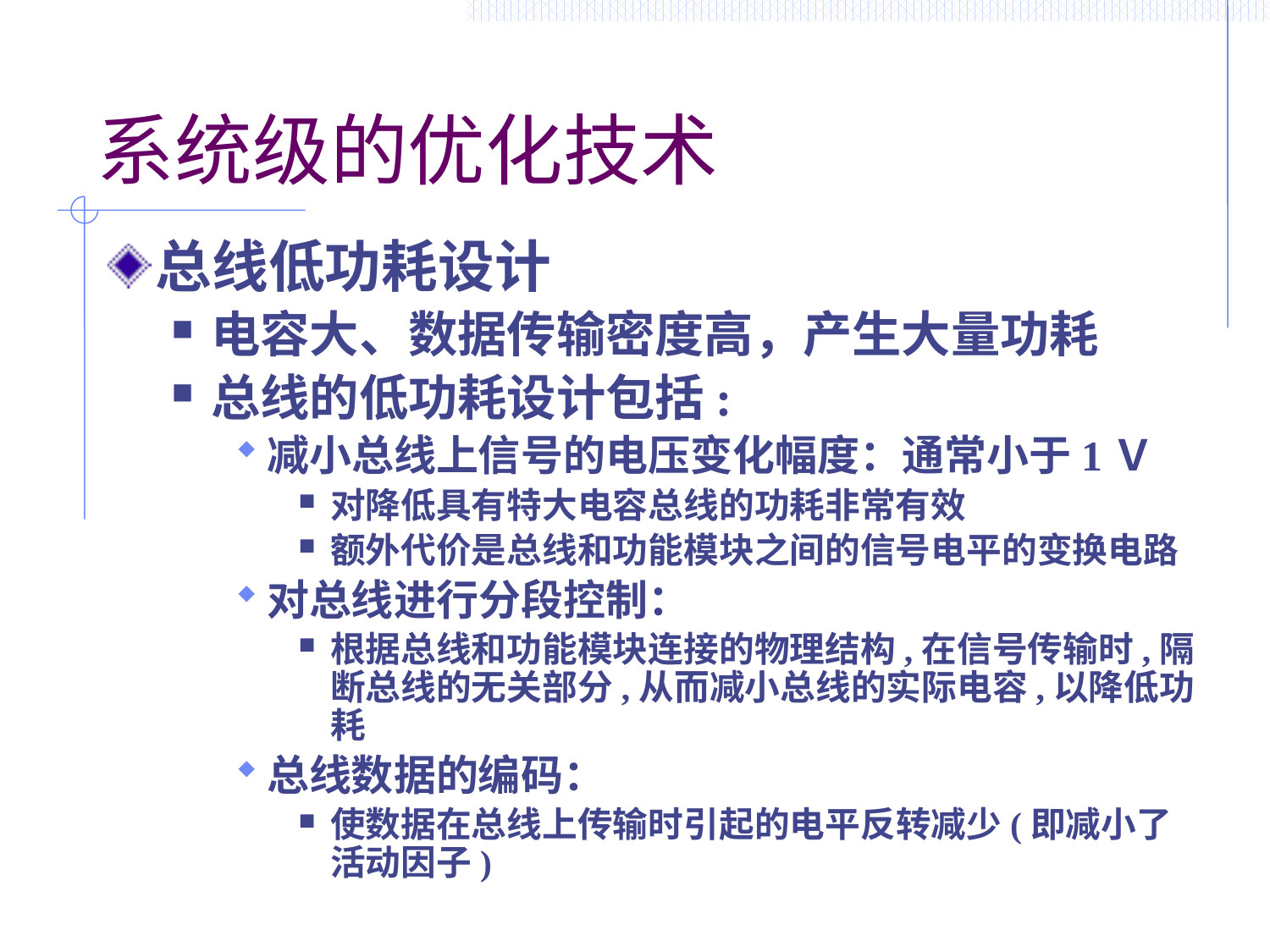

# 系统级的优化技术
总线低功耗设计
电容大、数据传输密度高，产生大量功耗
总线的低功耗设计包括:
减小总线上信号的电压变化幅度：通常小于1Ｖ
对降低具有特大电容总线的功耗非常有效
额外代价是总线和功能模块之间的信号电平的变换电路
对总线进行分段控制：
根据总线和功能模块连接的物理结构,在信号传输时,隔断总线的无关部分,从而减小总线的实际电容,以降低功耗
总线数据的编码：
使数据在总线上传输时引起的电平反转减少(即减小了活动因子)